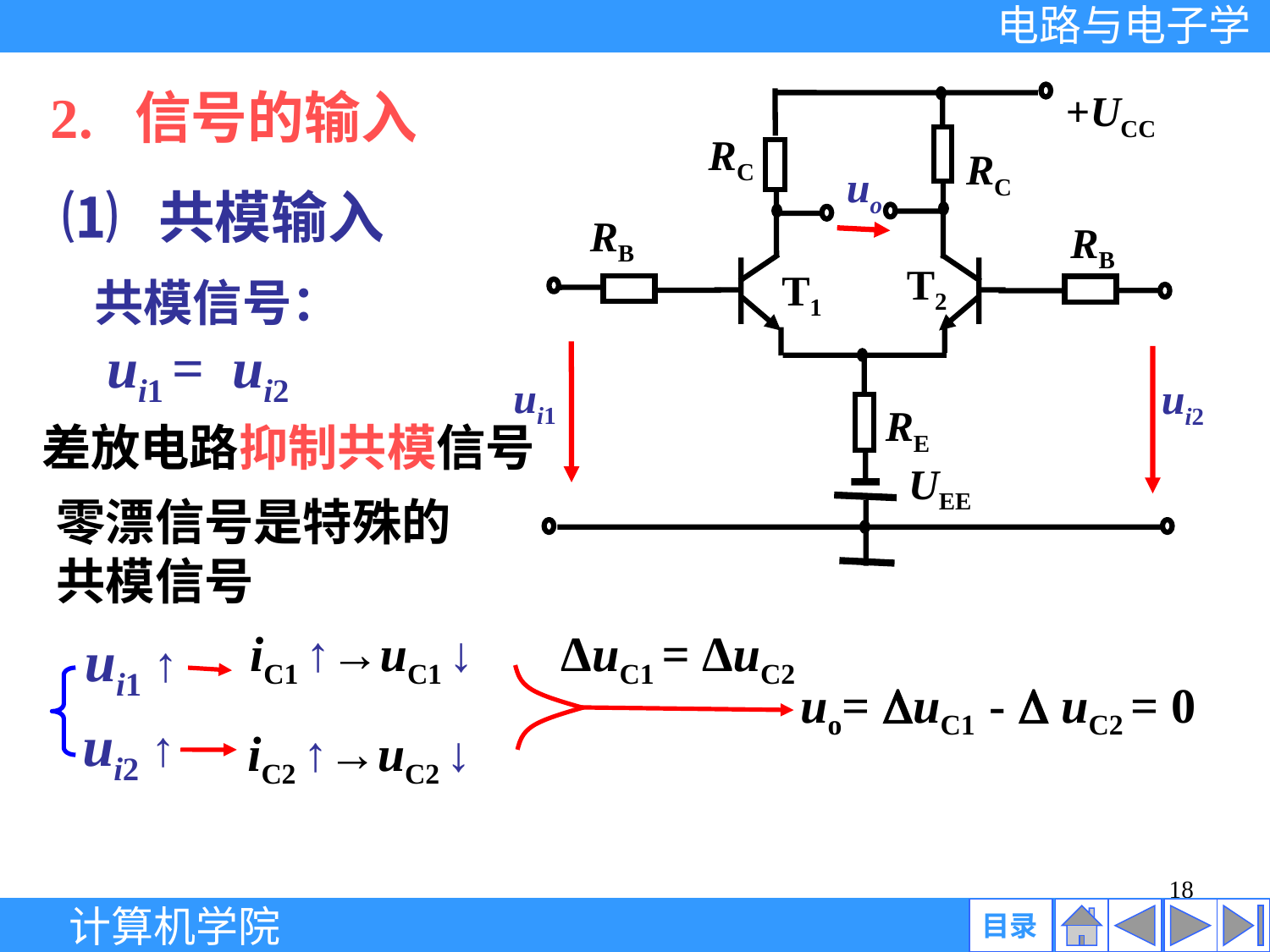

2.  信号的输入
+UCC

RC
RC

uo

RB

RB

T2
T1

ui1
ui2
RE

UEE

⑴  共模输入
共模信号：
ui1 =  ui2
差放电路抑制共模信号
零漂信号是特殊的共模信号
iC1 ↑→uC1 ↓
ΔuC1 = ΔuC2
ui1 ↑

uo= ΔuC1  - Δ uC2 = 0

ui2 ↑
iC2 ↑→uC2 ↓